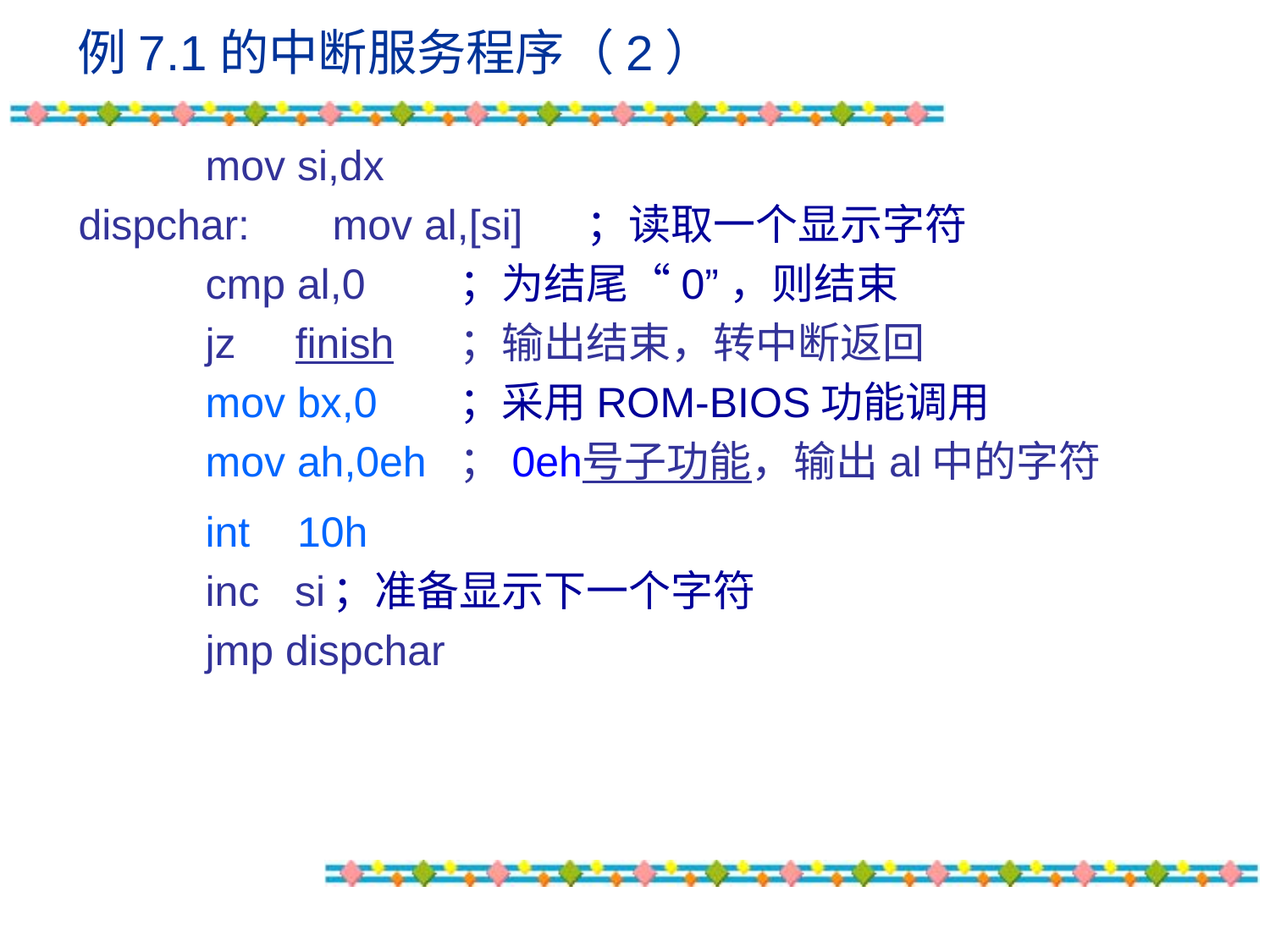

例7.1的中断服务程序（2）
	mov si,dx
dispchar:	mov al,[si]	；读取一个显示字符
	cmp al,0	；为结尾“0”，则结束
	jz     finish	；输出结束，转中断返回
	mov bx,0	；采用ROM-BIOS功能调用
	mov ah,0eh	；0eh号子功能，输出al中的字符
	int    10h
	inc   si	；准备显示下一个字符
	jmp dispchar